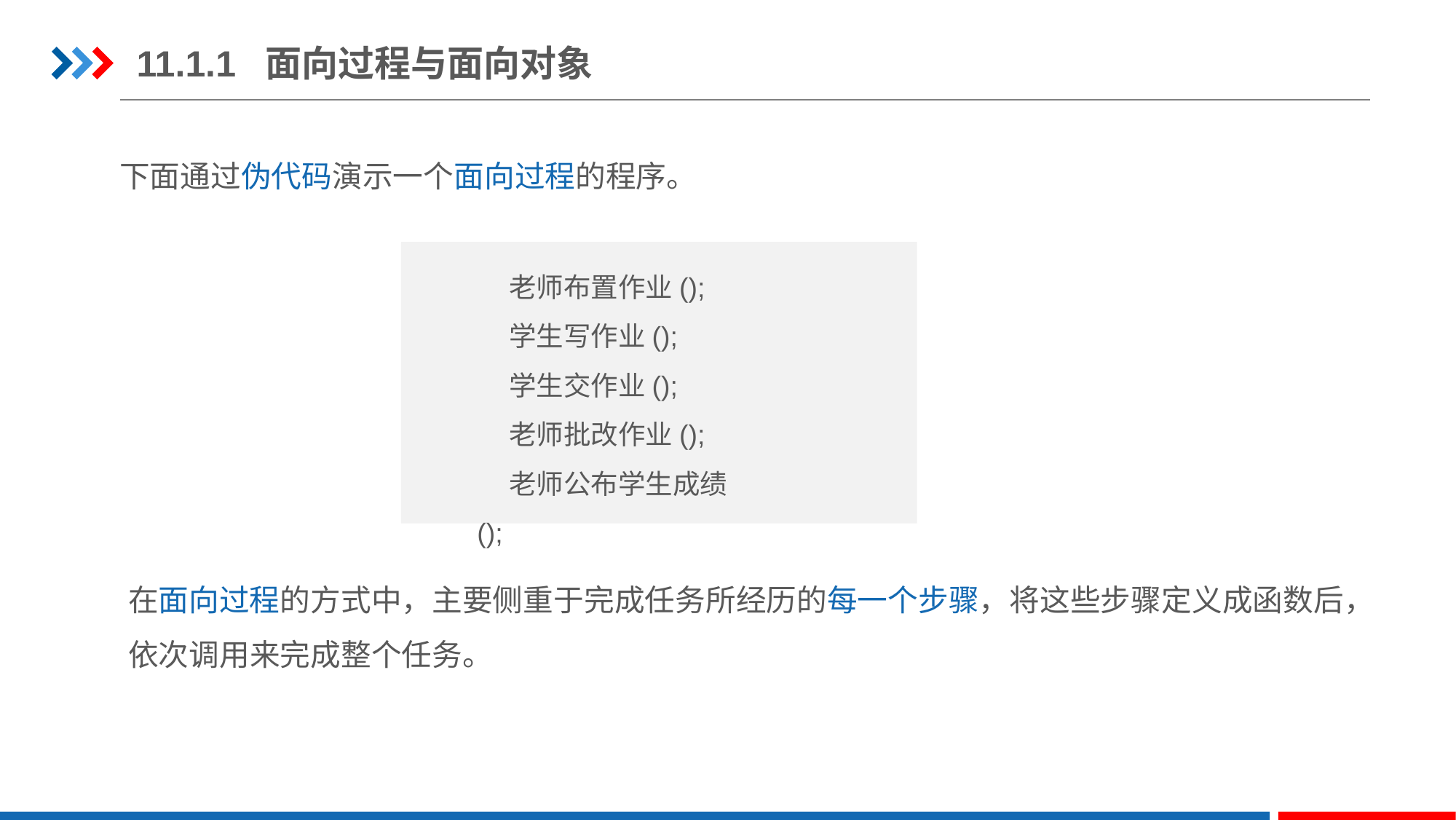

11.1.1  面向过程与面向对象
下面通过伪代码演示一个面向过程的程序。

老师布置作业();
学生写作业();
学生交作业();
老师批改作业();
老师公布学生成绩();
在面向过程的方式中，主要侧重于完成任务所经历的每一个步骤，将这些步骤定义成函数后，依次调用来完成整个任务。